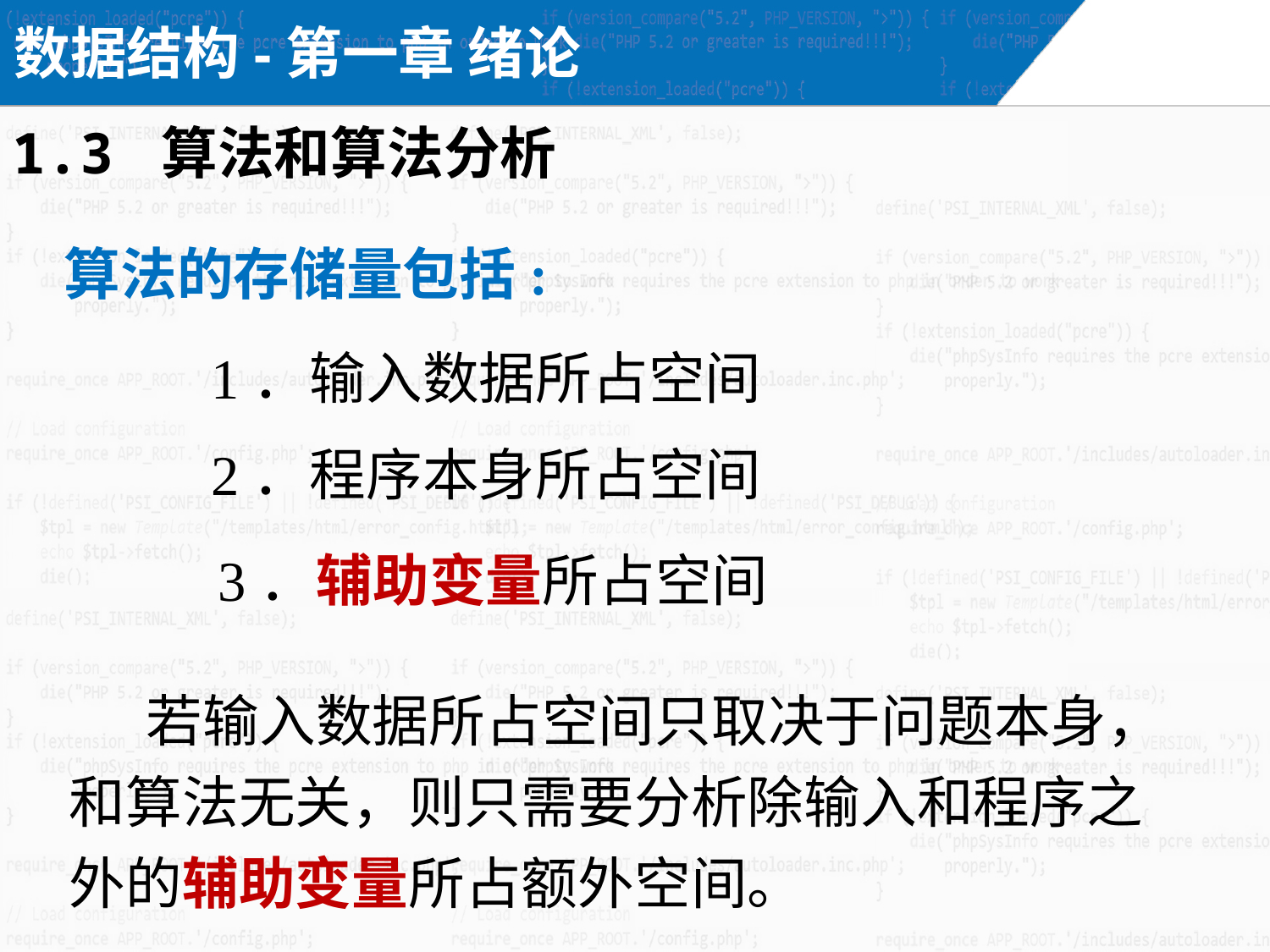

数据结构-第一章 绪论
1.3 算法和算法分析
算法的存储量包括:
1．输入数据所占空间
2．程序本身所占空间
3．辅助变量所占空间
     若输入数据所占空间只取决于问题本身，和算法无关，则只需要分析除输入和程序之外的辅助变量所占额外空间。